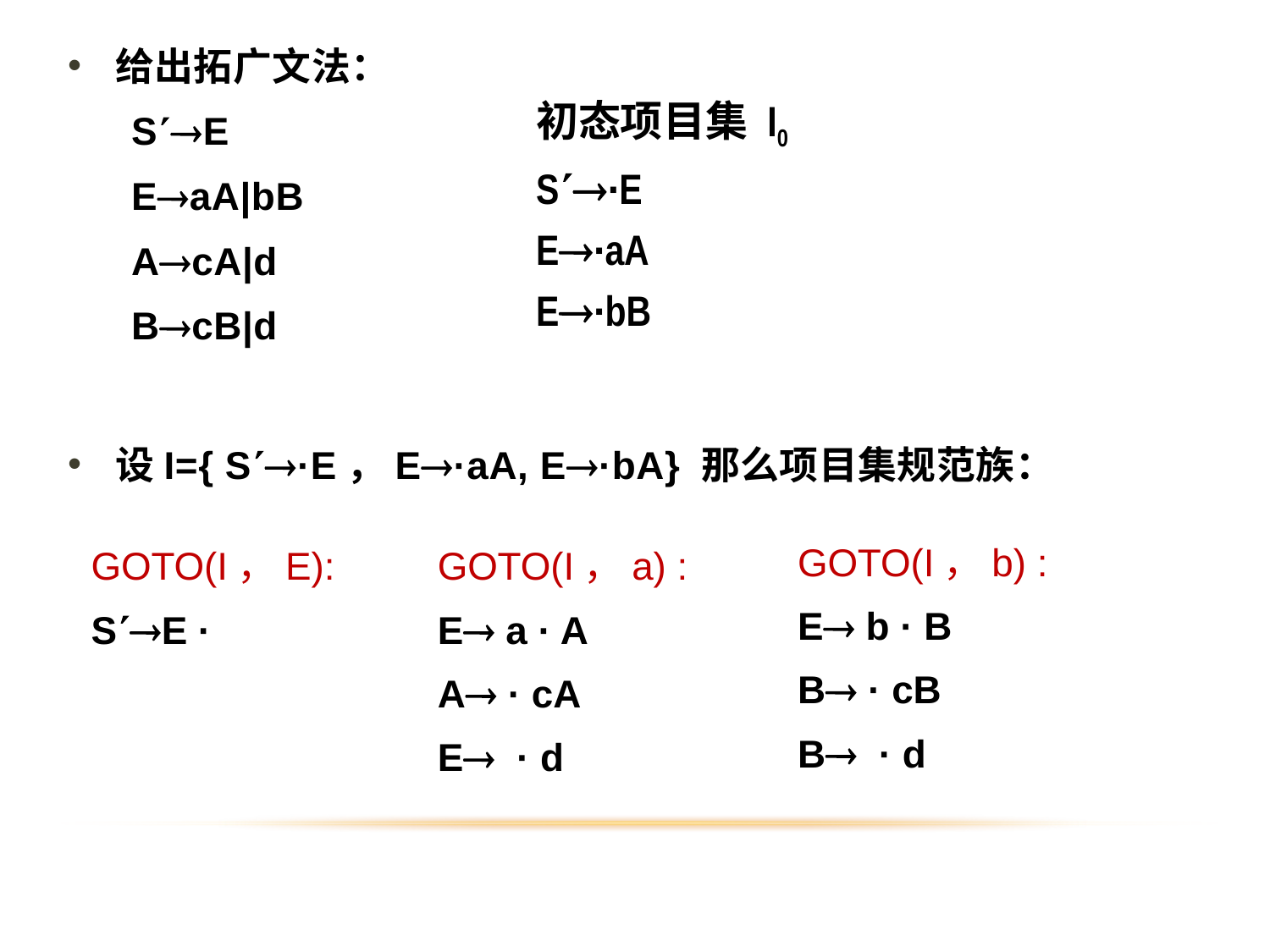

给出拓广文法：
S′→E
E→aA|bB
A→cA|d
B→cB|d

设I={ S′→·E，E→·aA, E→·bA} 那么项目集规范族：
初态项目集 I0
S′→·E
E→·aA
E→·bB
GOTO(I，b) :
E→ b · B
B→ · cB
B→  · d

GOTO(I，a) :
E→ a · A
A→ · cA
E→  · d

GOTO(I，E):
S′→E ·